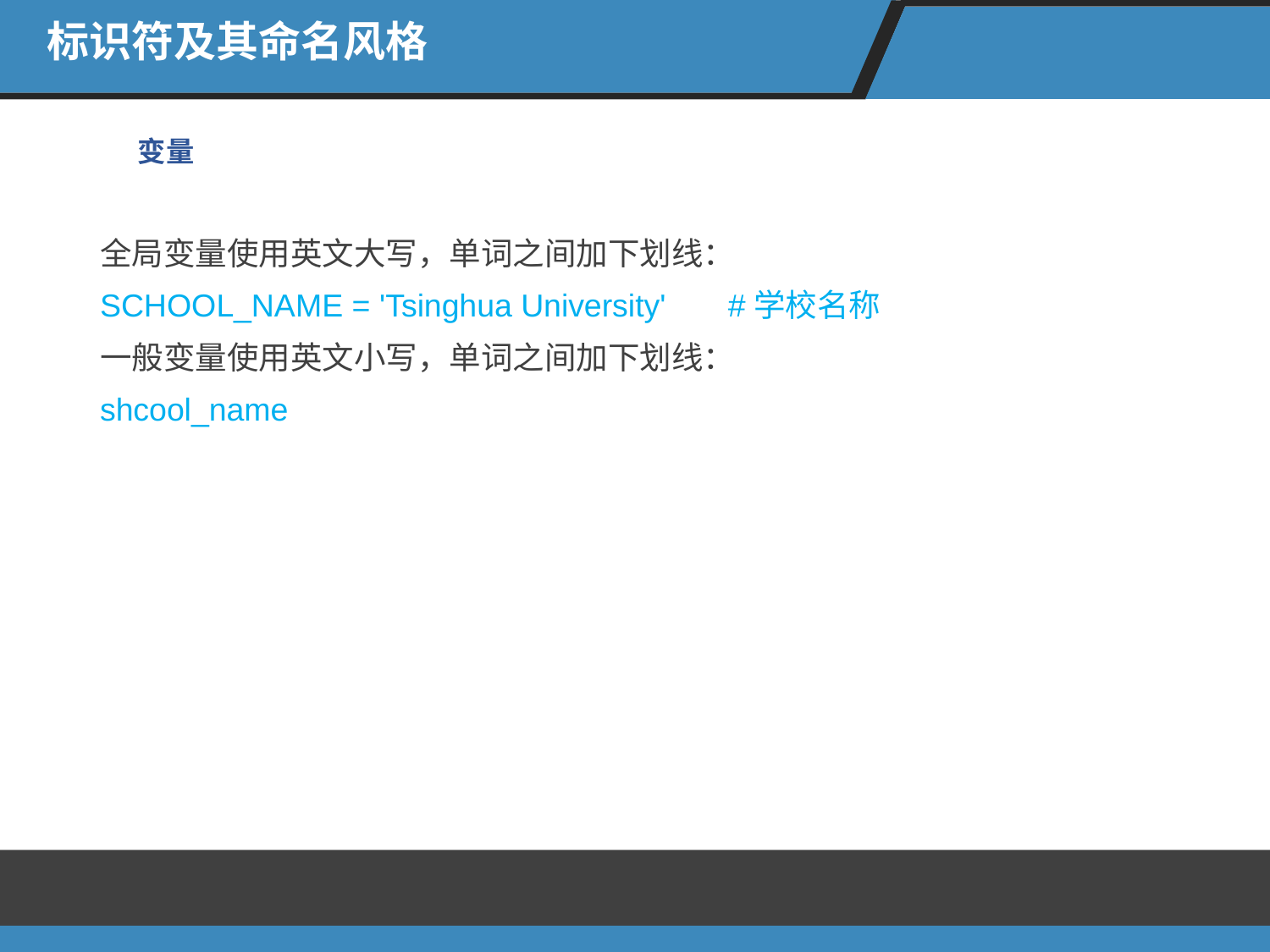

标识符及其命名风格

变量

全局变量使用英文大写，单词之间加下划线：
SCHOOL_NAME = 'Tsinghua University'       #学校名称
一般变量使用英文小写，单词之间加下划线：
shcool_name